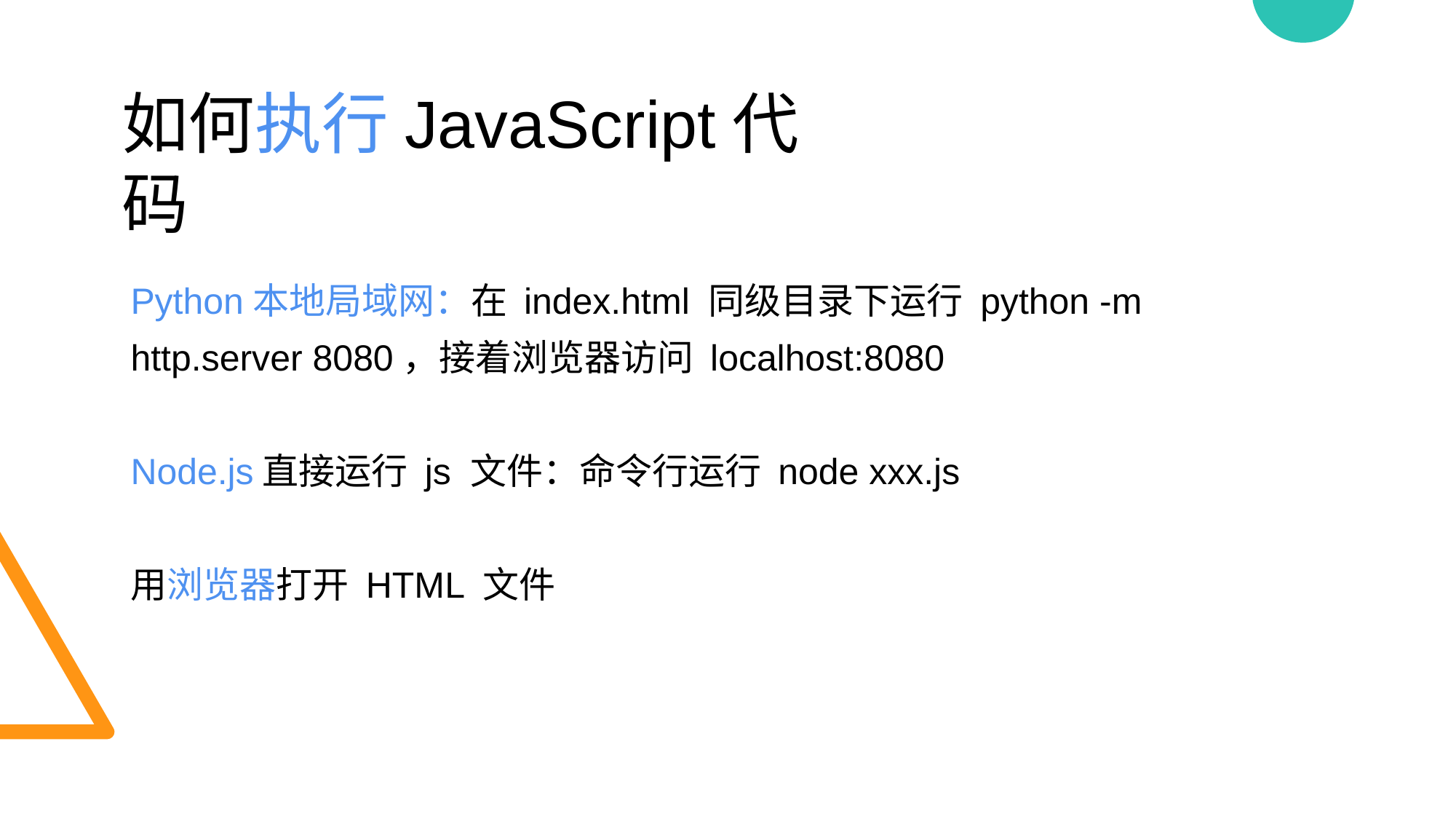

如何执行JavaScript代码
Python本地局域网：在 index.html 同级目录下运行 python -m http.server 8080，接着浏览器访问 localhost:8080

Node.js直接运行 js 文件：命令行运行 node xxx.js

用浏览器打开 HTML 文件